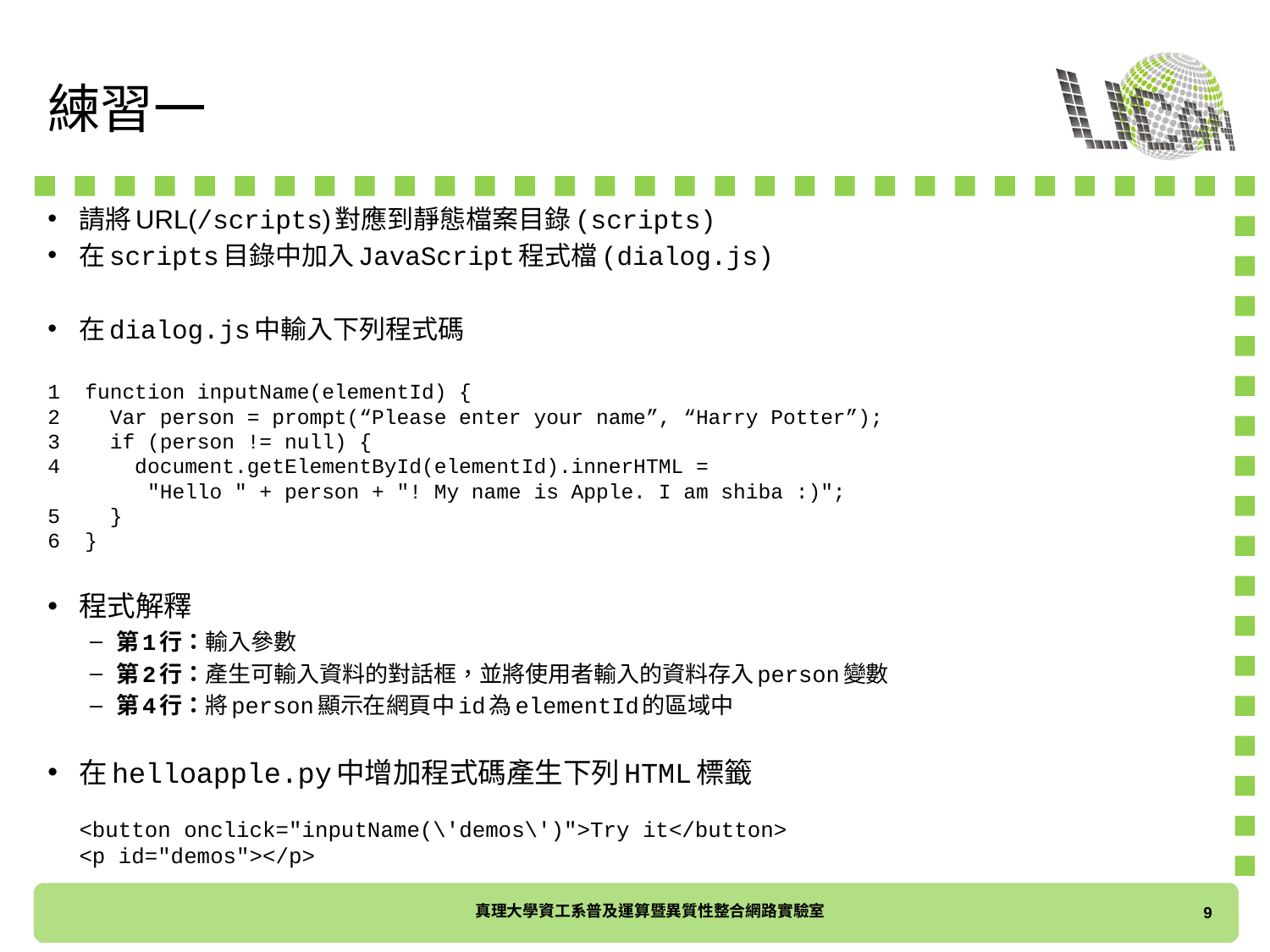

# 練習一
請將URL(/scripts)對應到靜態檔案目錄(scripts)
在scripts目錄中加入JavaScript程式檔(dialog.js)

在dialog.js中輸入下列程式碼

1  function inputName(elementId) {
2    Var person = prompt(“Please enter your name”, “Harry Potter”);
3    if (person != null) {
4      document.getElementById(elementId).innerHTML =
        "Hello " + person + "! My name is Apple. I am shiba :)";
5    }
6  }

程式解釋
第1行：輸入參數
第2行：產生可輸入資料的對話框，並將使用者輸入的資料存入person變數
第4行：將person顯示在網頁中id為elementId的區域中

在helloapple.py中增加程式碼產生下列HTML標籤
<button onclick="inputName(\'demos\')">Try it</button>
<p id="demos"></p>

9
真理大學資工系普及運算暨異質性整合網路實驗室